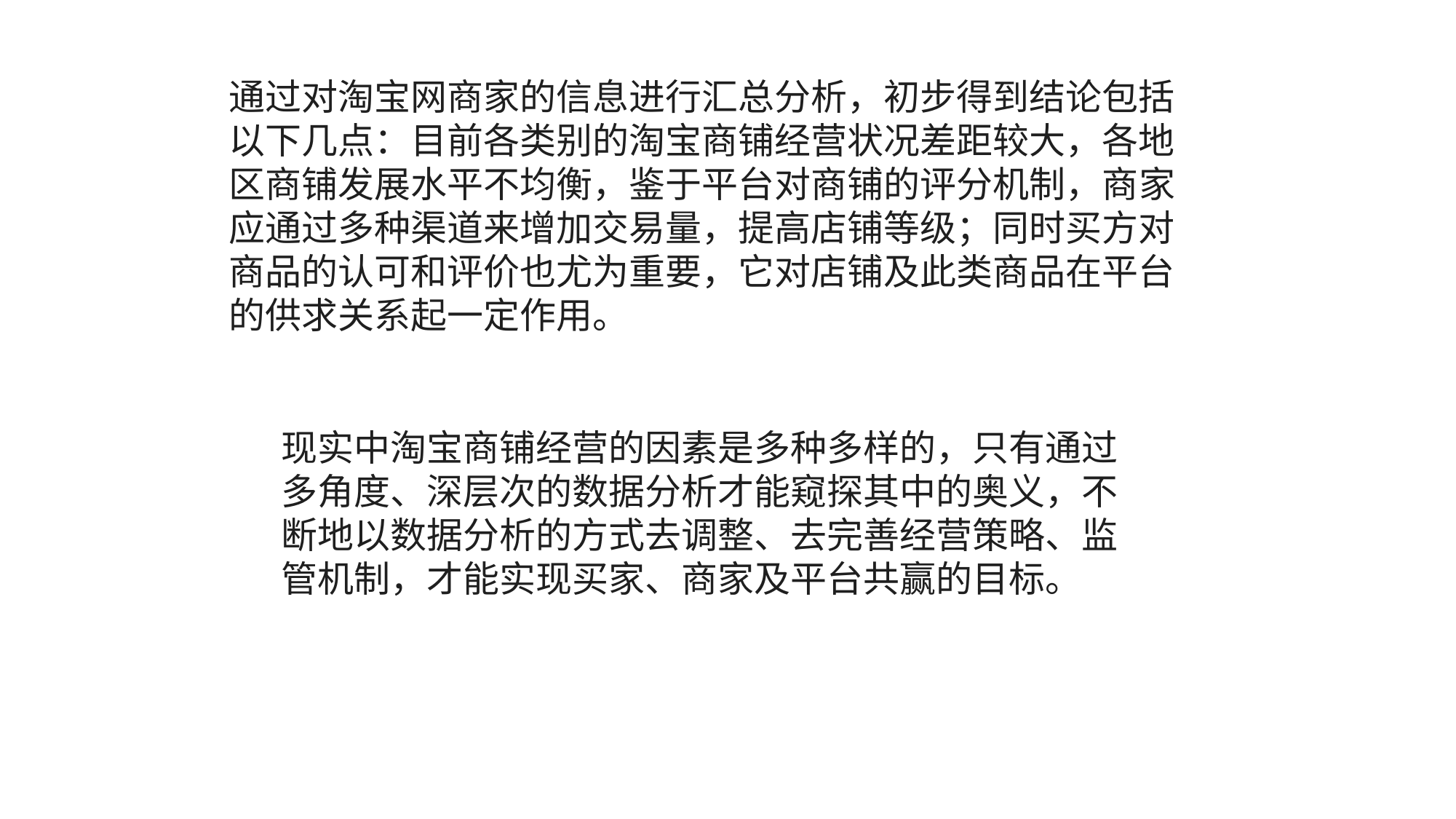

通过对淘宝网商家的信息进行汇总分析，初步得到结论包括以下几点：目前各类别的淘宝商铺经营状况差距较大，各地区商铺发展水平不均衡，鉴于平台对商铺的评分机制，商家应通过多种渠道来增加交易量，提高店铺等级；同时买方对商品的认可和评价也尤为重要，它对店铺及此类商品在平台的供求关系起一定作用。
现实中淘宝商铺经营的因素是多种多样的，只有通过多角度、深层次的数据分析才能窥探其中的奥义，不断地以数据分析的方式去调整、去完善经营策略、监管机制，才能实现买家、商家及平台共赢的目标。